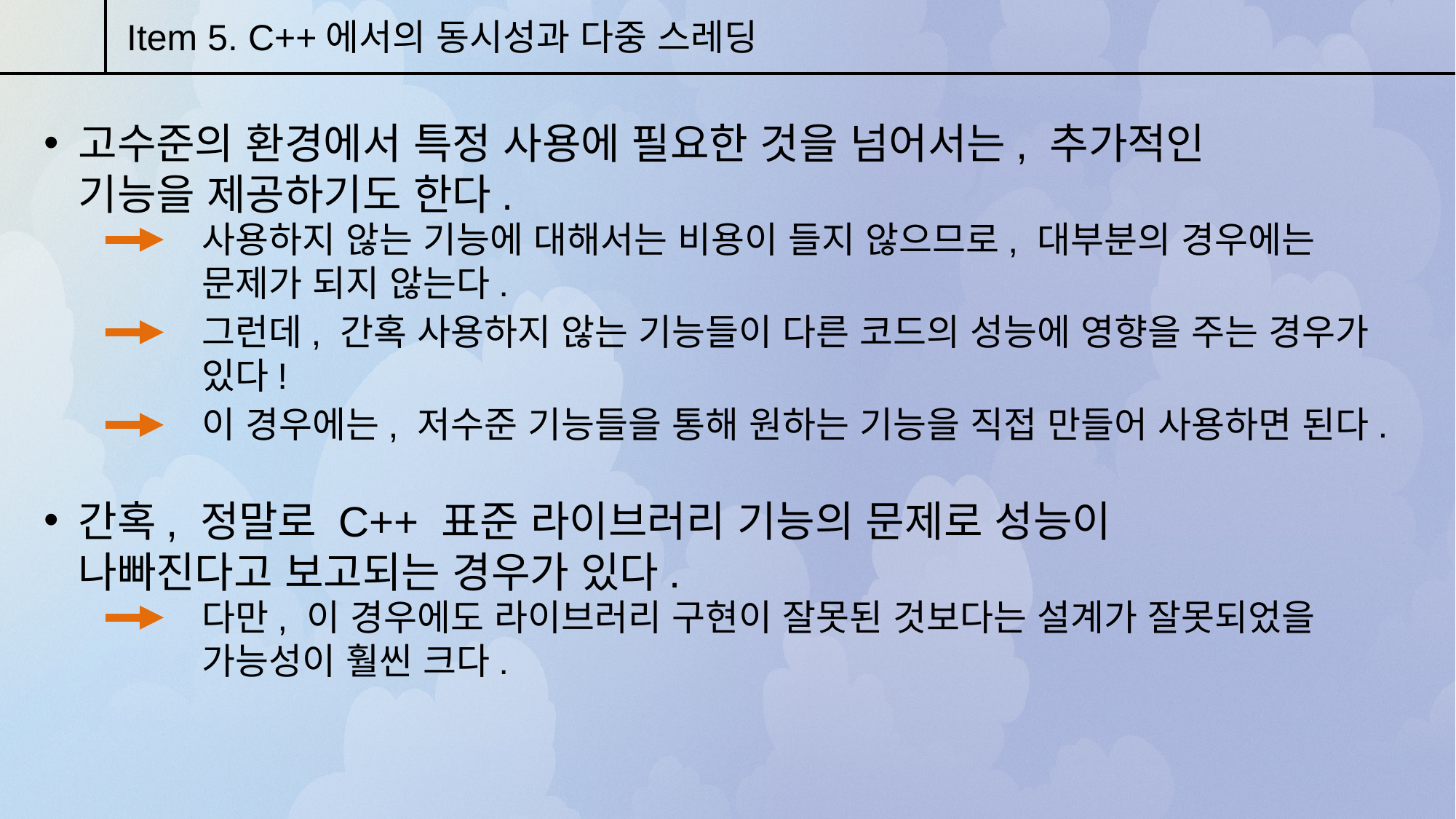

Item 5. C++에서의 동시성과 다중 스레딩
고수준의 환경에서 특정 사용에 필요한 것을 넘어서는, 추가적인 기능을 제공하기도 한다.
사용하지 않는 기능에 대해서는 비용이 들지 않으므로, 대부분의 경우에는 문제가 되지 않는다.
그런데, 간혹 사용하지 않는 기능들이 다른 코드의 성능에 영향을 주는 경우가 있다!
이 경우에는, 저수준 기능들을 통해 원하는 기능을 직접 만들어 사용하면 된다.
간혹, 정말로 C++ 표준 라이브러리 기능의 문제로 성능이 나빠진다고 보고되는 경우가 있다.
다만, 이 경우에도 라이브러리 구현이 잘못된 것보다는 설계가 잘못되었을 가능성이 훨씬 크다.